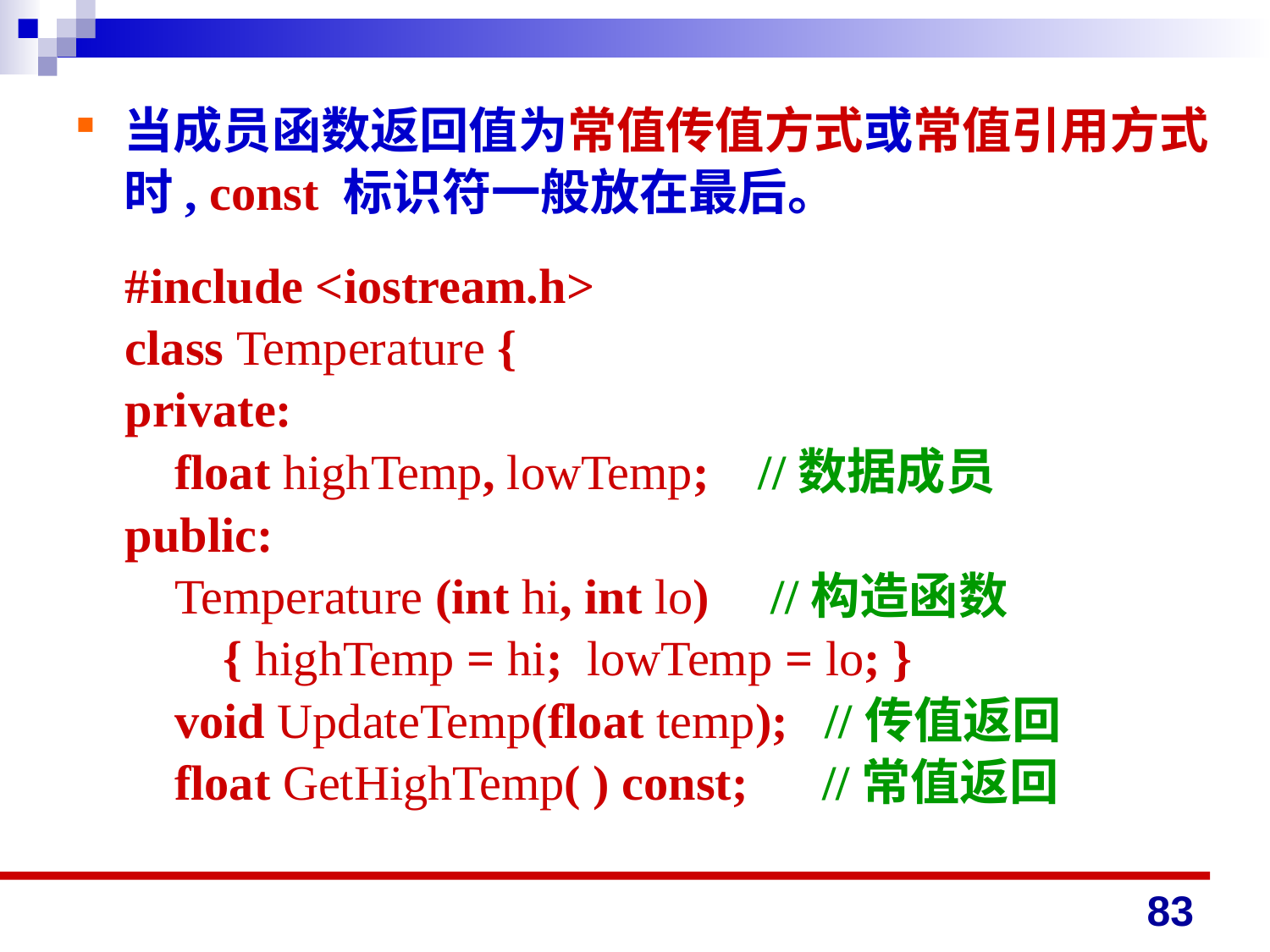

当成员函数返回值为常值传值方式或常值引用方式时, const 标识符一般放在最后。

    #include <iostream.h>
    class Temperature {
    private:
        float highTemp, lowTemp;    //数据成员
    public:
        Temperature (int hi, int lo)     //构造函数
            { highTemp = hi;  lowTemp = lo; }
        void UpdateTemp(float temp);   //传值返回
        float GetHighTemp( ) const;      //常值返回
83